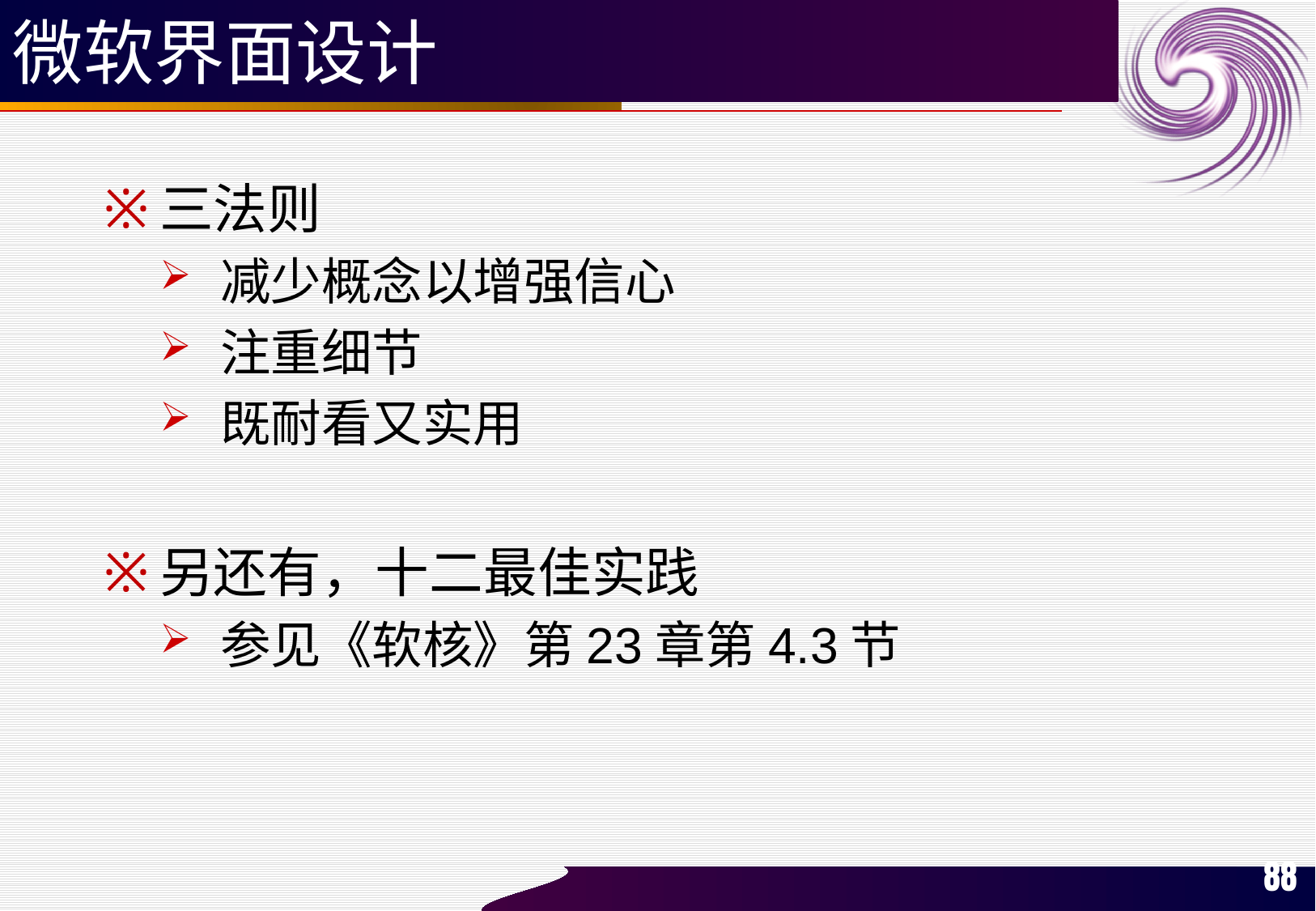

# 微软界面设计
三法则
减少概念以增强信心
注重细节
既耐看又实用

另还有，十二最佳实践
参见《软核》第23章第4.3节
88